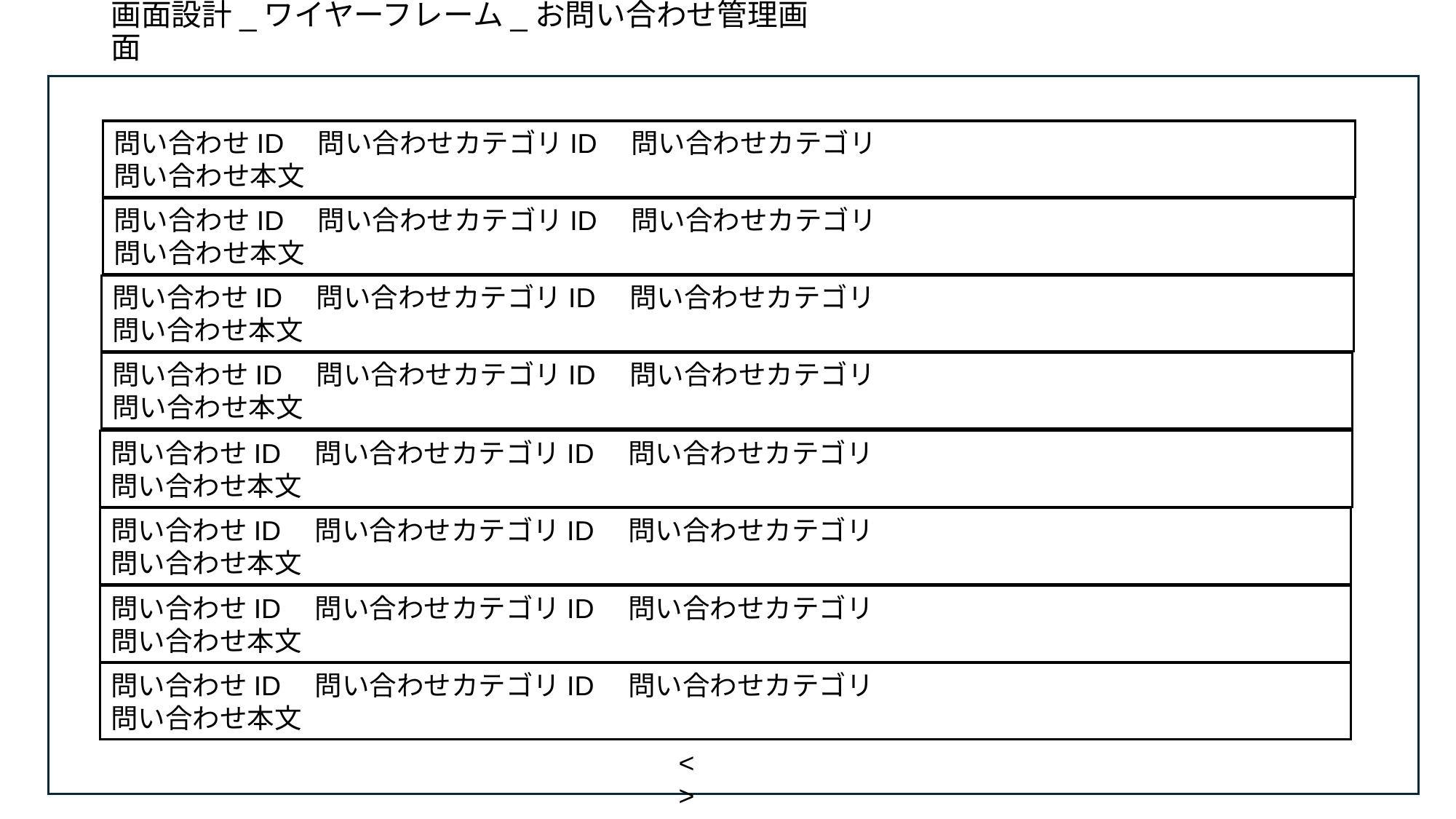

# 画面設計_ワイヤーフレーム_お問い合わせ管理画面

問い合わせID　問い合わせカテゴリID　問い合わせカテゴリ
問い合わせ本文
問い合わせID　問い合わせカテゴリID　問い合わせカテゴリ
問い合わせ本文
問い合わせID　問い合わせカテゴリID　問い合わせカテゴリ
問い合わせ本文
問い合わせID　問い合わせカテゴリID　問い合わせカテゴリ
問い合わせ本文
問い合わせID　問い合わせカテゴリID　問い合わせカテゴリ
問い合わせ本文
問い合わせID　問い合わせカテゴリID　問い合わせカテゴリ
問い合わせ本文
問い合わせID　問い合わせカテゴリID　問い合わせカテゴリ
問い合わせ本文
問い合わせID　問い合わせカテゴリID　問い合わせカテゴリ
問い合わせ本文
<　　>